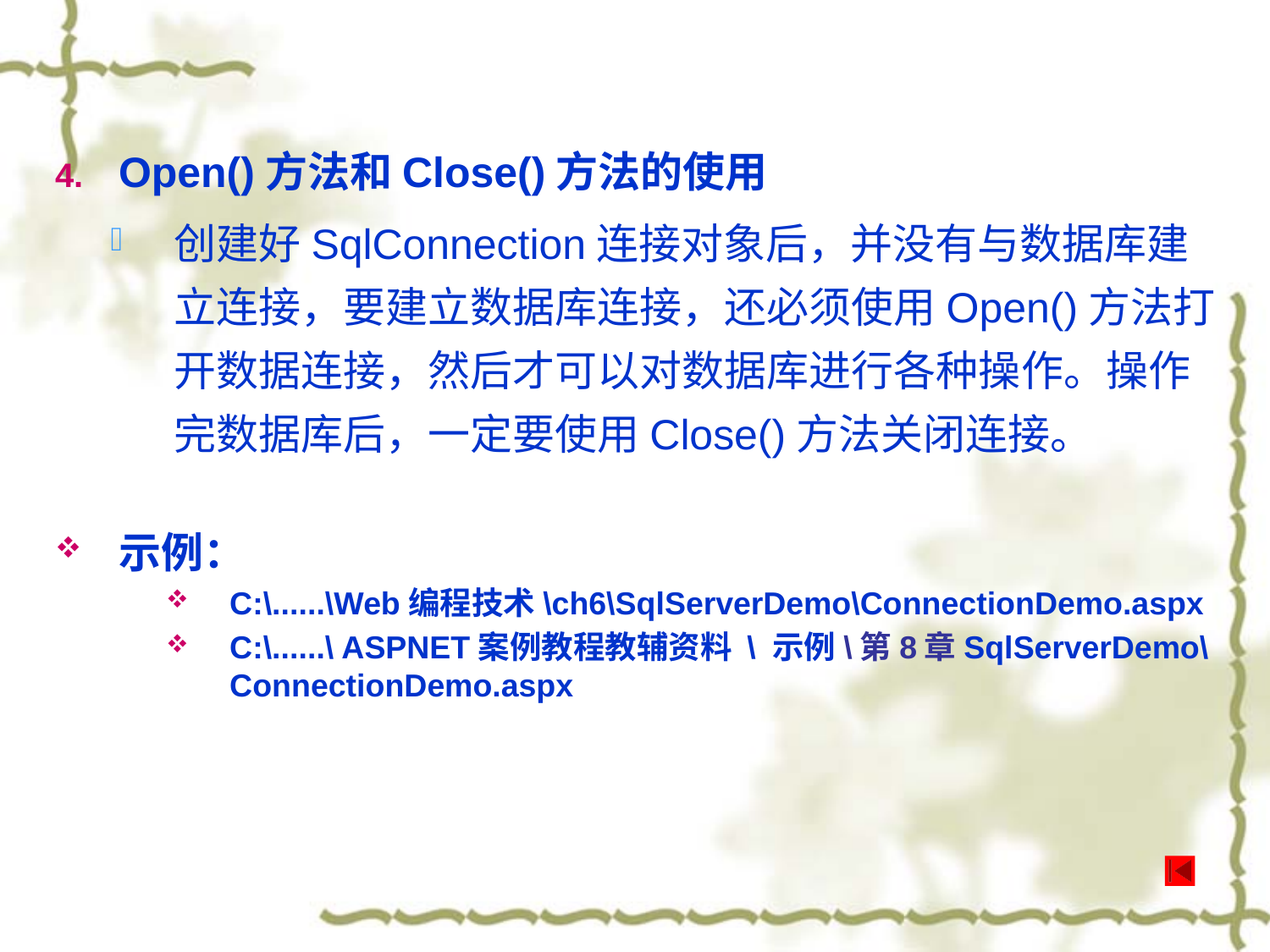

Open()方法和Close()方法的使用
创建好SqlConnection连接对象后，并没有与数据库建立连接，要建立数据库连接，还必须使用Open()方法打开数据连接，然后才可以对数据库进行各种操作。操作完数据库后，一定要使用Close()方法关闭连接。

示例：
C:\......\Web编程技术\ch6\SqlServerDemo\ConnectionDemo.aspx
C:\......\ ASPNET案例教程教辅资料 \ 示例\第8章SqlServerDemo\ConnectionDemo.aspx